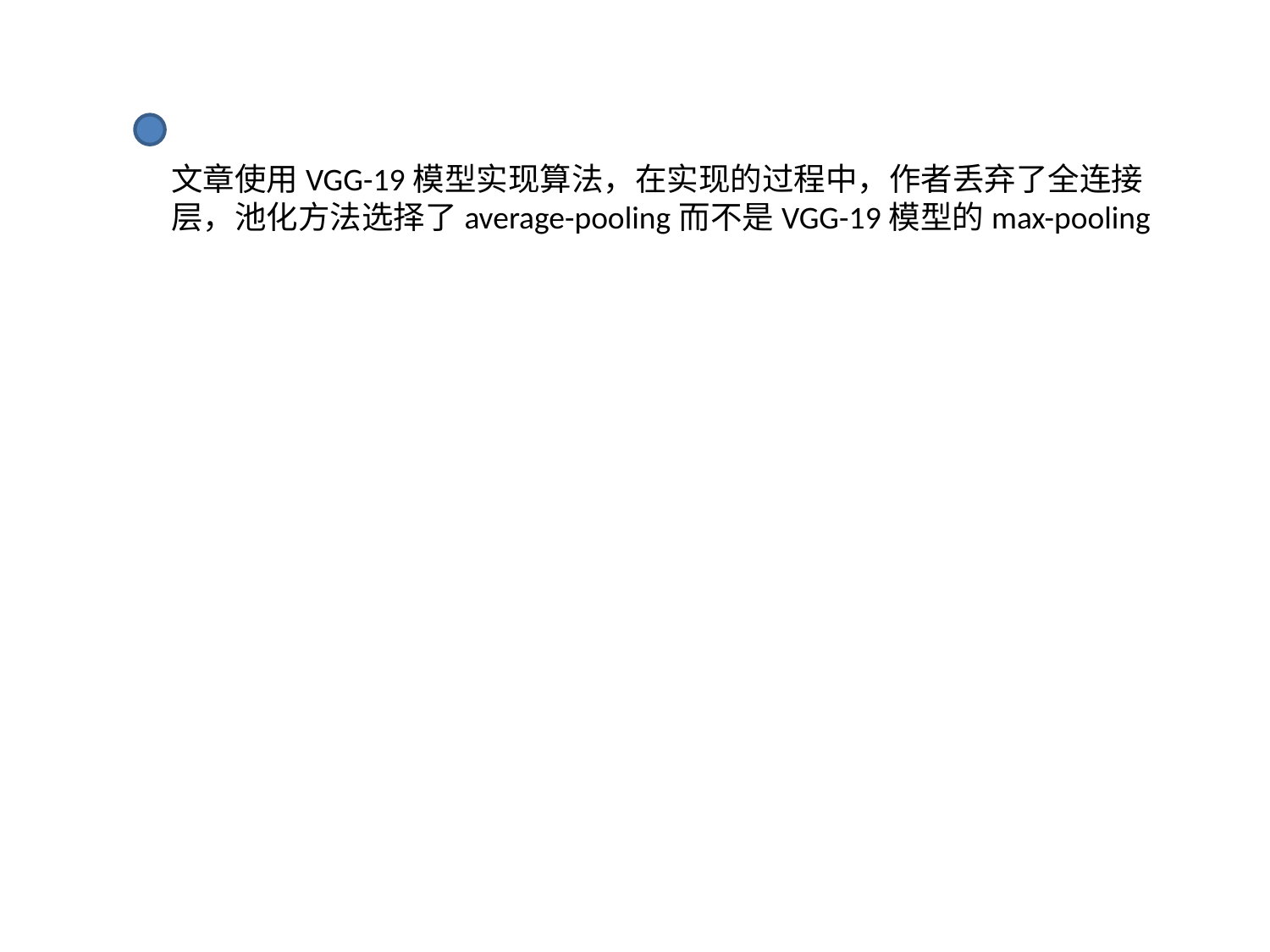

文章使用VGG-19模型实现算法，在实现的过程中，作者丢弃了全连接
层，池化方法选择了average-pooling而不是VGG-19模型的max-pooling